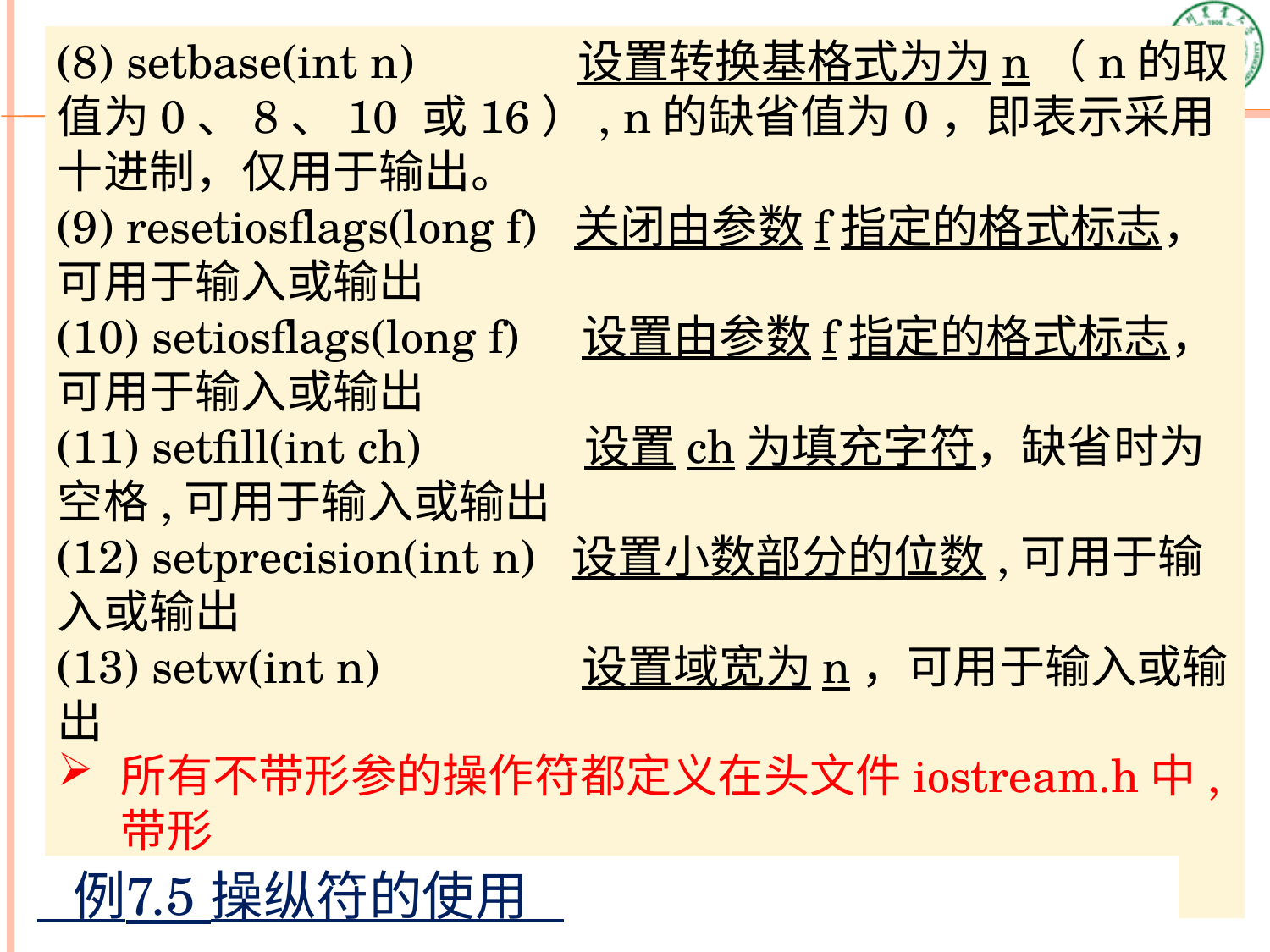

(8) setbase(int n)            设置转换基格式为为n（n的取值为0、8、10 或16）, n的缺省值为0，即表示采用十进制，仅用于输出。
(9) resetiosflags(long f)  关闭由参数f指定的格式标志，可用于输入或输出
(10) setiosflags(long f)    设置由参数f指定的格式标志，可用于输入或输出
(11) setfill(int ch)            设置ch为填充字符，缺省时为空格,可用于输入或输出
(12) setprecision(int n)  设置小数部分的位数,可用于输入或输出
(13) setw(int n)               设置域宽为n，可用于输入或输出
所有不带形参的操作符都定义在头文件iostream.h中, 带形
参的操作符则定义在头文件iomanip.h中.
   例7.5 操纵符的使用